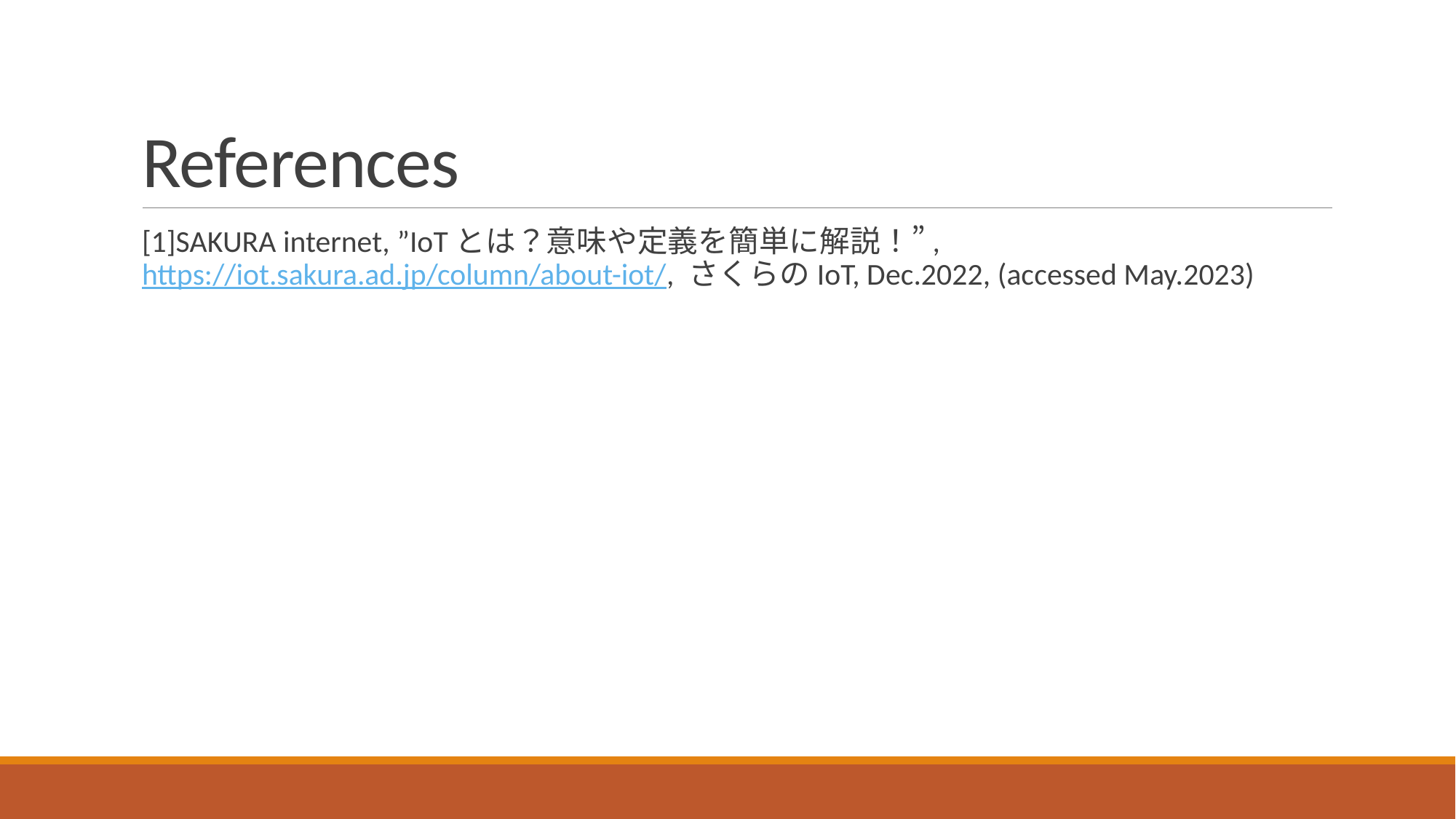

# References
[1]SAKURA internet, ”IoTとは？意味や定義を簡単に解説！”, https://iot.sakura.ad.jp/column/about-iot/, さくらのIoT, Dec.2022, (accessed May.2023)